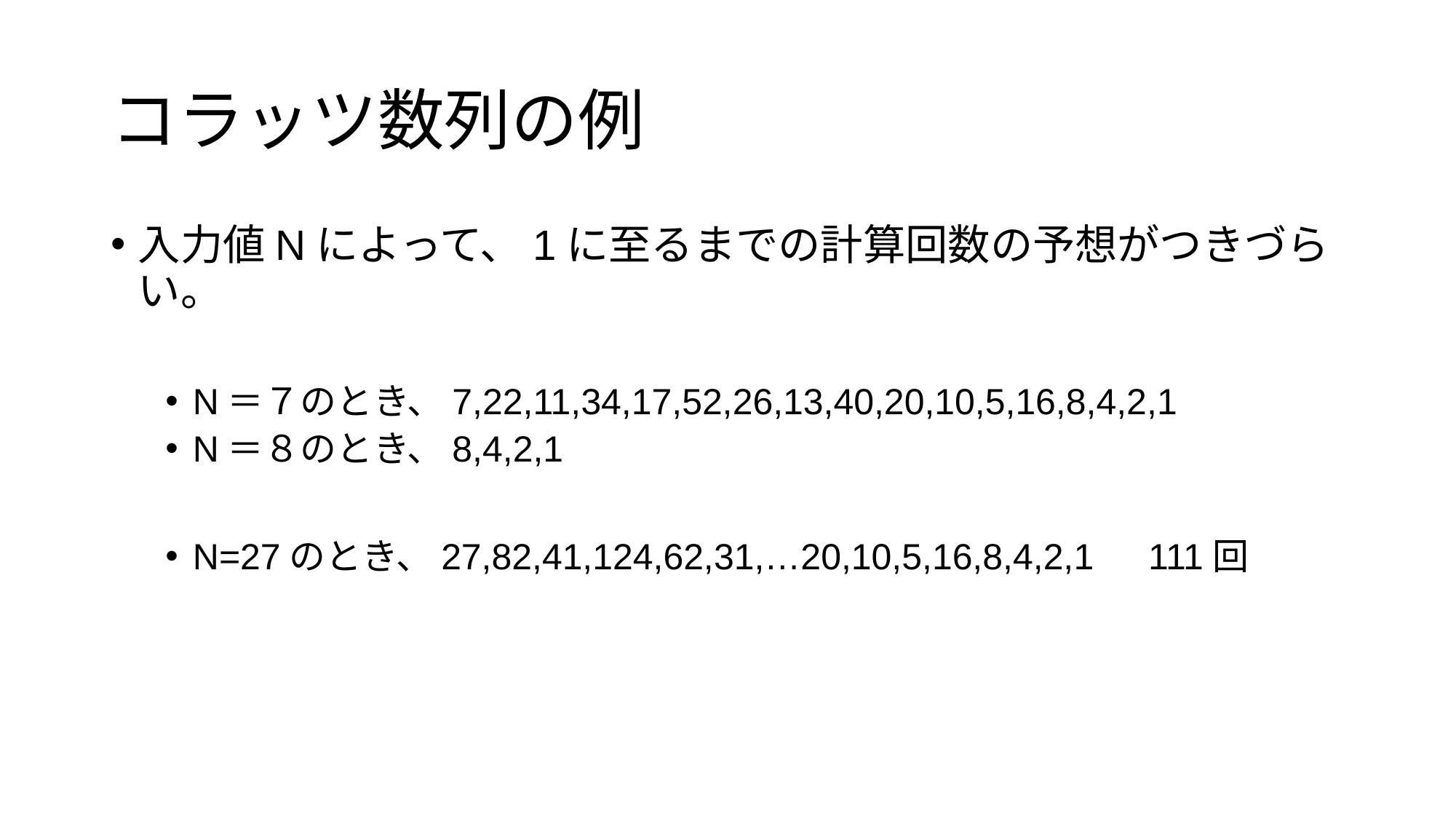

# コラッツ数列の例
入力値Nによって、1に至るまでの計算回数の予想がつきづらい。

N＝７のとき、7,22,11,34,17,52,26,13,40,20,10,5,16,8,4,2,1
N＝８のとき、8,4,2,1

N=27のとき、27,82,41,124,62,31,…20,10,5,16,8,4,2,1　111回